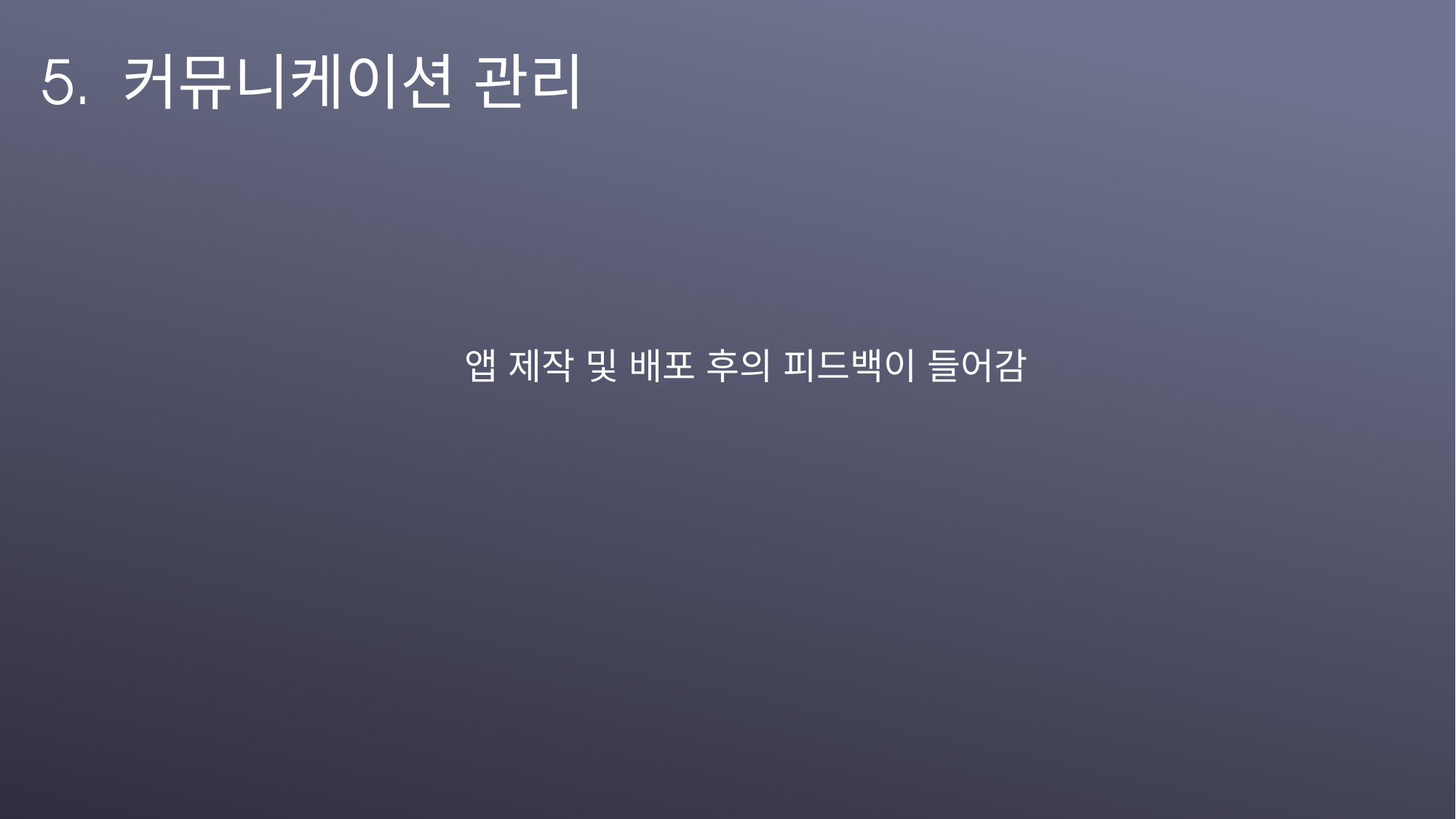

5. 커뮤니케이션 관리
앱 제작 및 배포 후의 피드백이 들어감